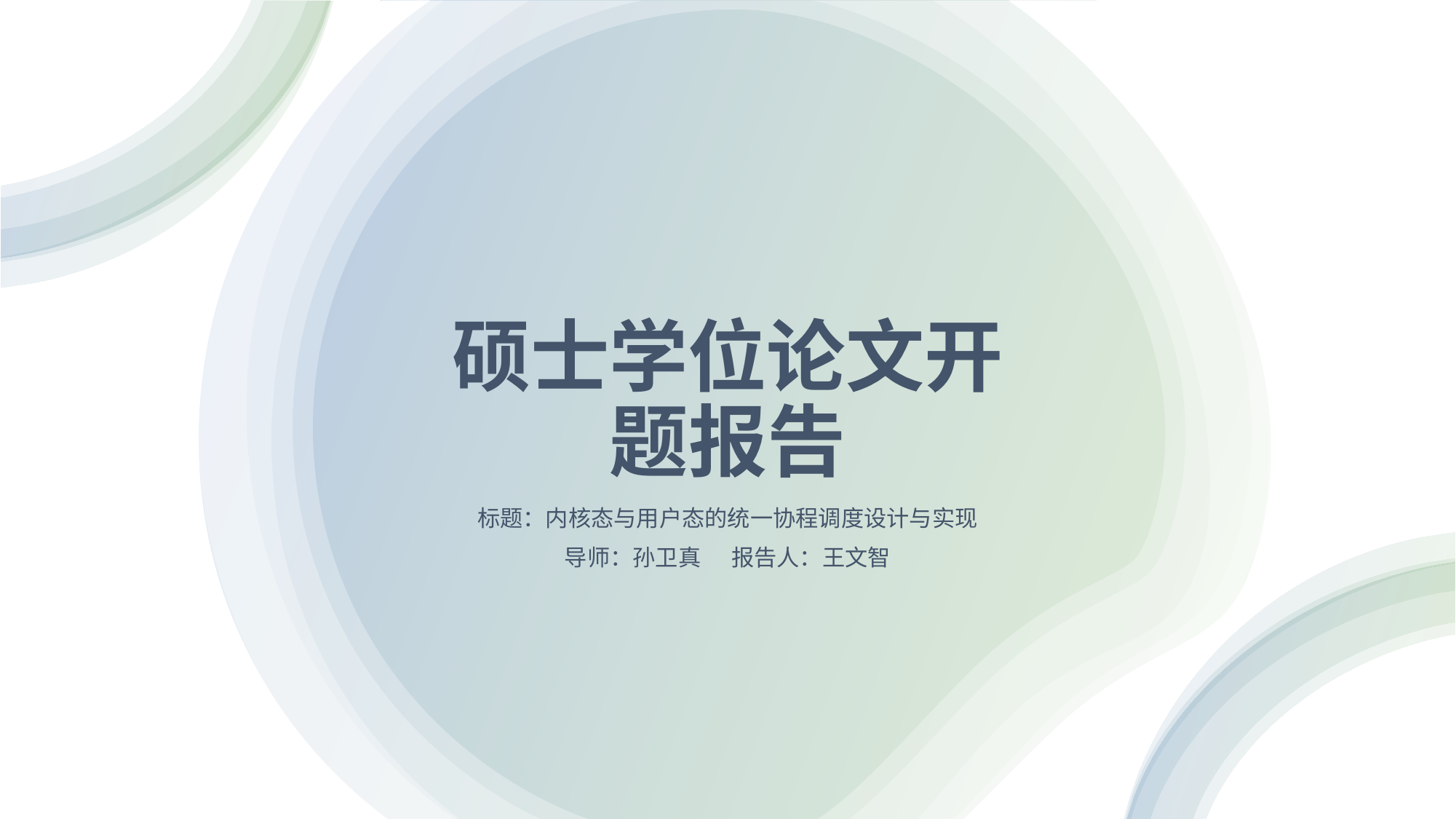

# 硕士学位论文开题报告
标题：内核态与用户态的统一协程调度设计与实现
导师：孙卫真      报告人：王文智